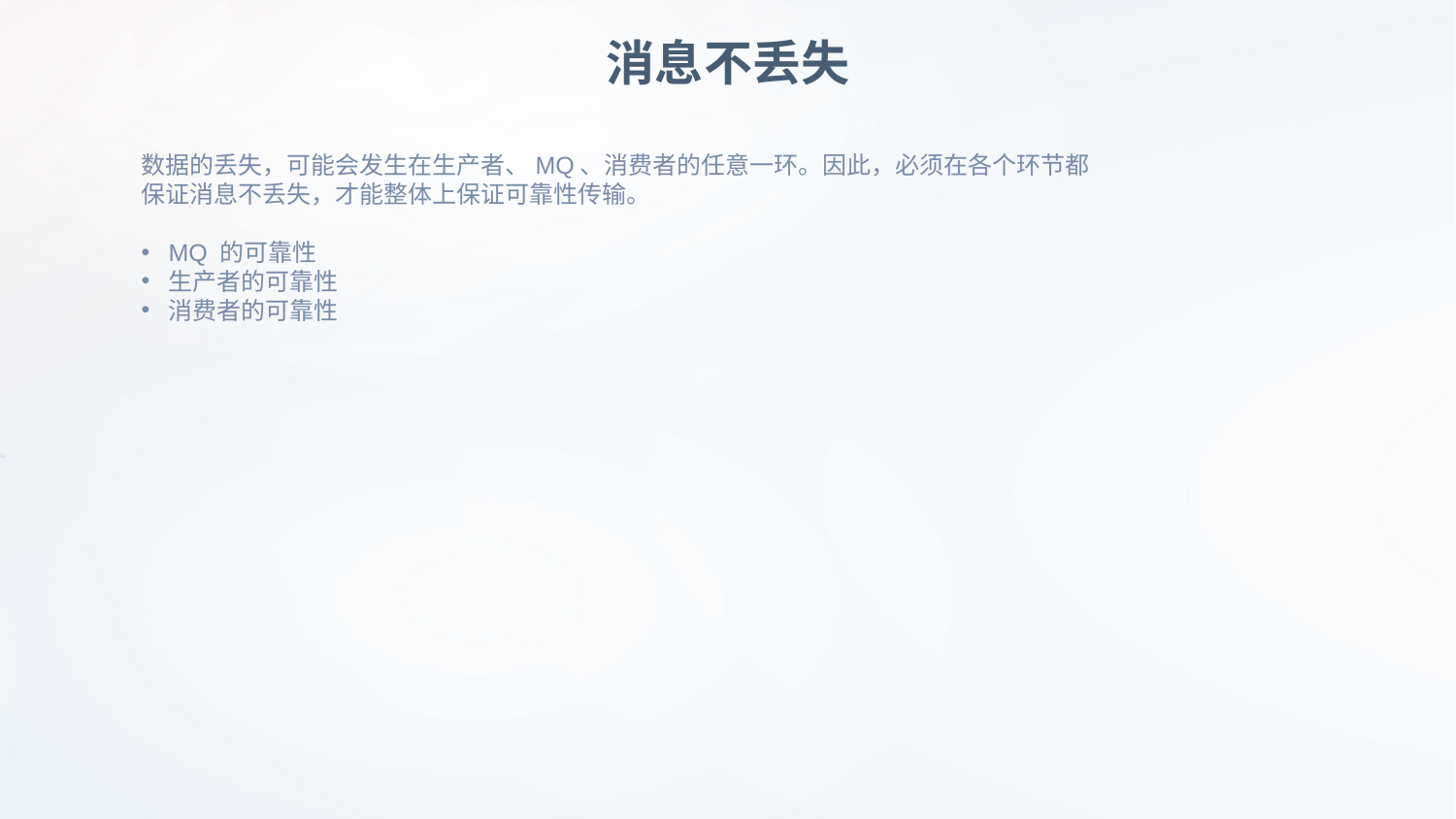

消息不丢失
数据的丢失，可能会发生在生产者、MQ、消费者的任意一环。因此，必须在各个环节都保证消息不丢失，才能整体上保证可靠性传输。

MQ 的可靠性
生产者的可靠性
消费者的可靠性